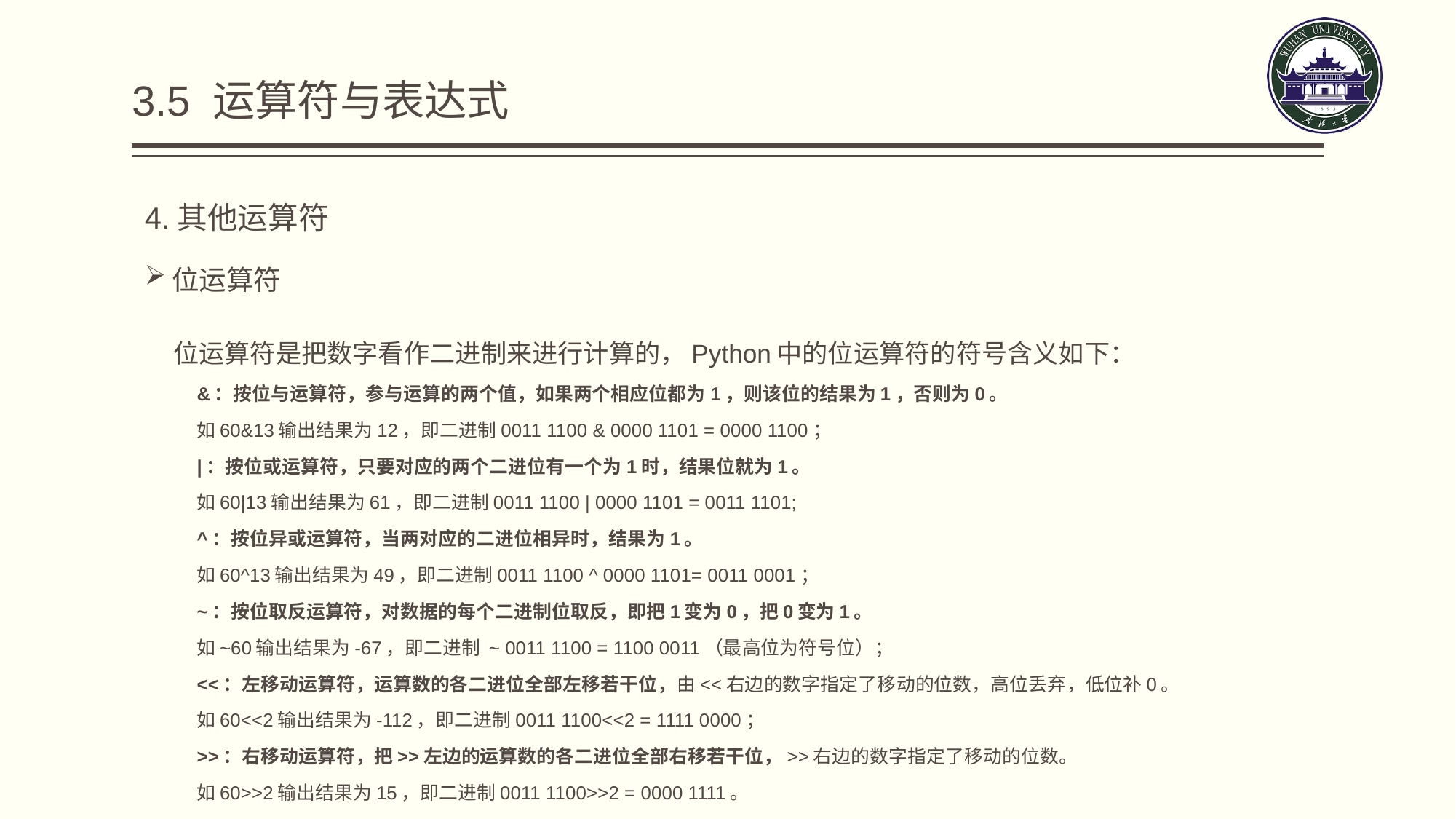

3.5 运算符与表达式
4.其他运算符
位运算符
    位运算符是把数字看作二进制来进行计算的，Python中的位运算符的符号含义如下：
&：按位与运算符，参与运算的两个值，如果两个相应位都为1，则该位的结果为1，否则为0。
如60&13输出结果为12，即二进制0011 1100 & 0000 1101 = 0000 1100；
|：按位或运算符，只要对应的两个二进位有一个为1时，结果位就为1。
如60|13输出结果为61，即二进制0011 1100 | 0000 1101 = 0011 1101;
^：按位异或运算符，当两对应的二进位相异时，结果为1。
如60^13输出结果为49，即二进制0011 1100 ^ 0000 1101= 0011 0001；
~：按位取反运算符，对数据的每个二进制位取反，即把1变为0，把0变为1。
如~60输出结果为-67，即二进制 ~ 0011 1100 = 1100 0011（最高位为符号位）；
<<：左移动运算符，运算数的各二进位全部左移若干位，由<<右边的数字指定了移动的位数，高位丢弃，低位补0。
如60<<2输出结果为-112，即二进制0011 1100<<2 = 1111 0000；
>>：右移动运算符，把>>左边的运算数的各二进位全部右移若干位，>>右边的数字指定了移动的位数。
如60>>2输出结果为15，即二进制0011 1100>>2 = 0000 1111。